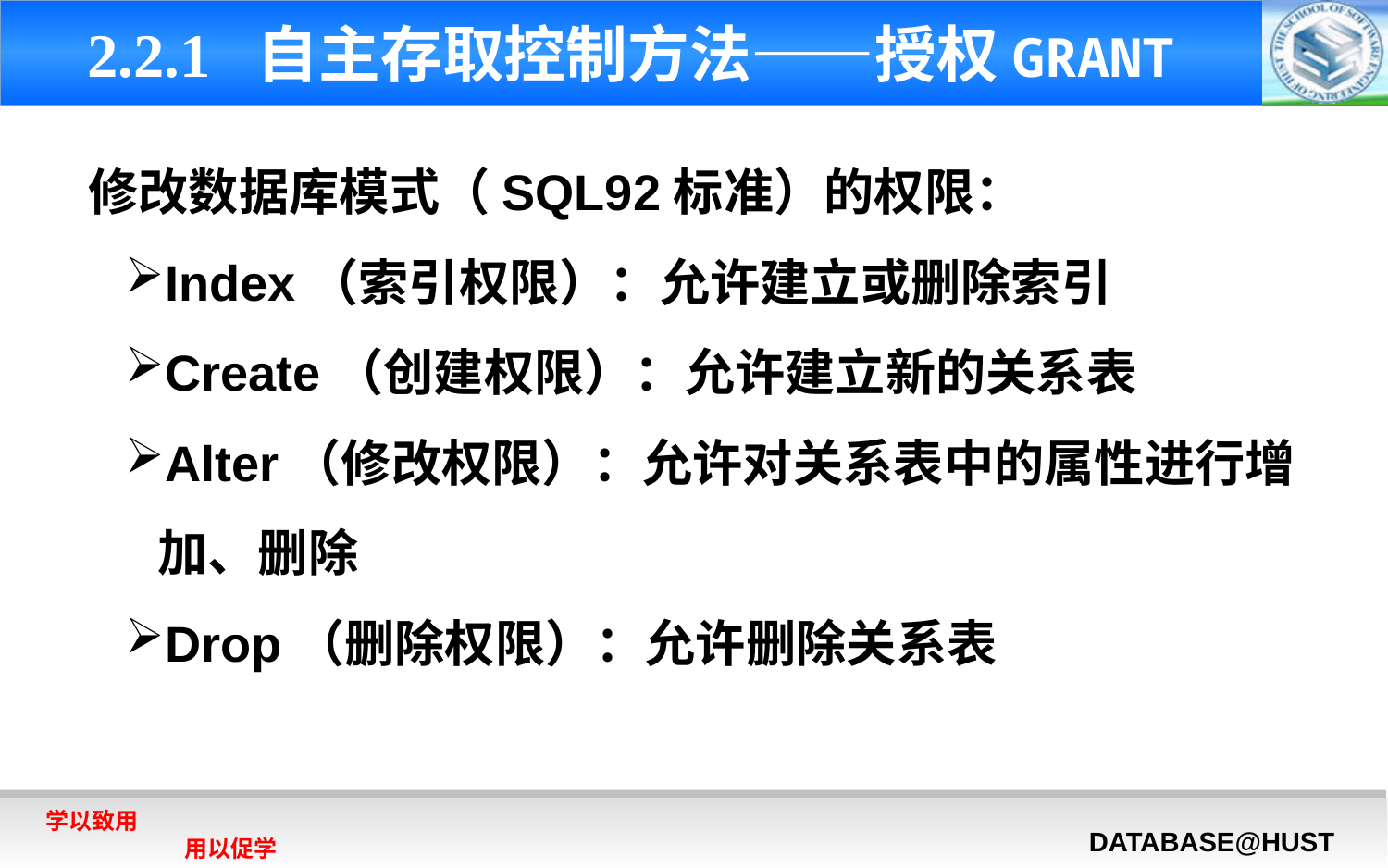

# 2.2.1  自主存取控制方法——授权GRANT
修改数据库模式（SQL92标准）的权限：
Index（索引权限）：允许建立或删除索引
Create（创建权限）：允许建立新的关系表
Alter（修改权限）：允许对关系表中的属性进行增加、删除
Drop（删除权限）：允许删除关系表